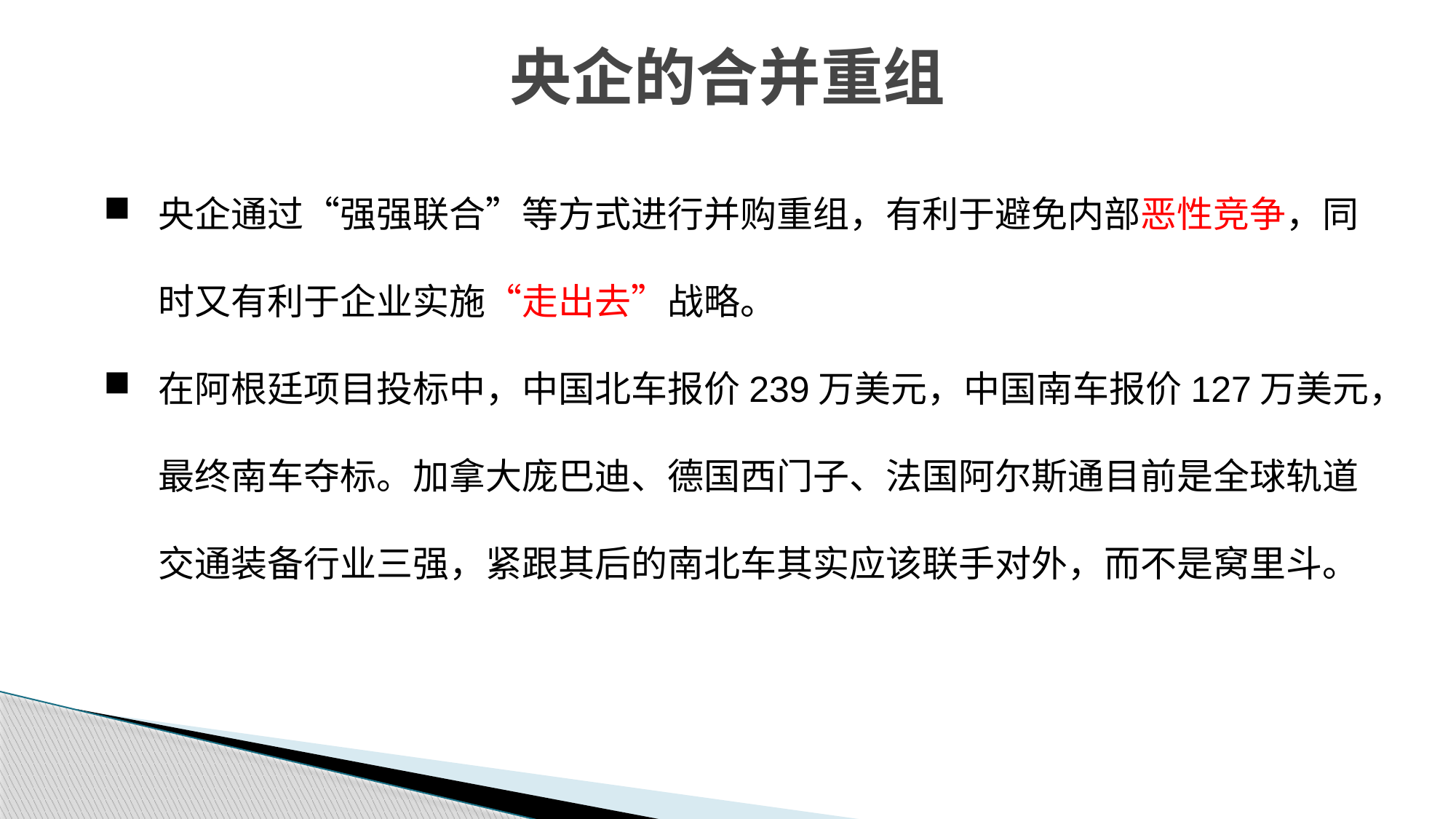

央企的合并重组
央企通过“强强联合”等方式进行并购重组，有利于避免内部恶性竞争，同时又有利于企业实施“走出去”战略。
在阿根廷项目投标中，中国北车报价239万美元，中国南车报价127万美元，最终南车夺标。加拿大庞巴迪、德国西门子、法国阿尔斯通目前是全球轨道交通装备行业三强，紧跟其后的南北车其实应该联手对外，而不是窝里斗。